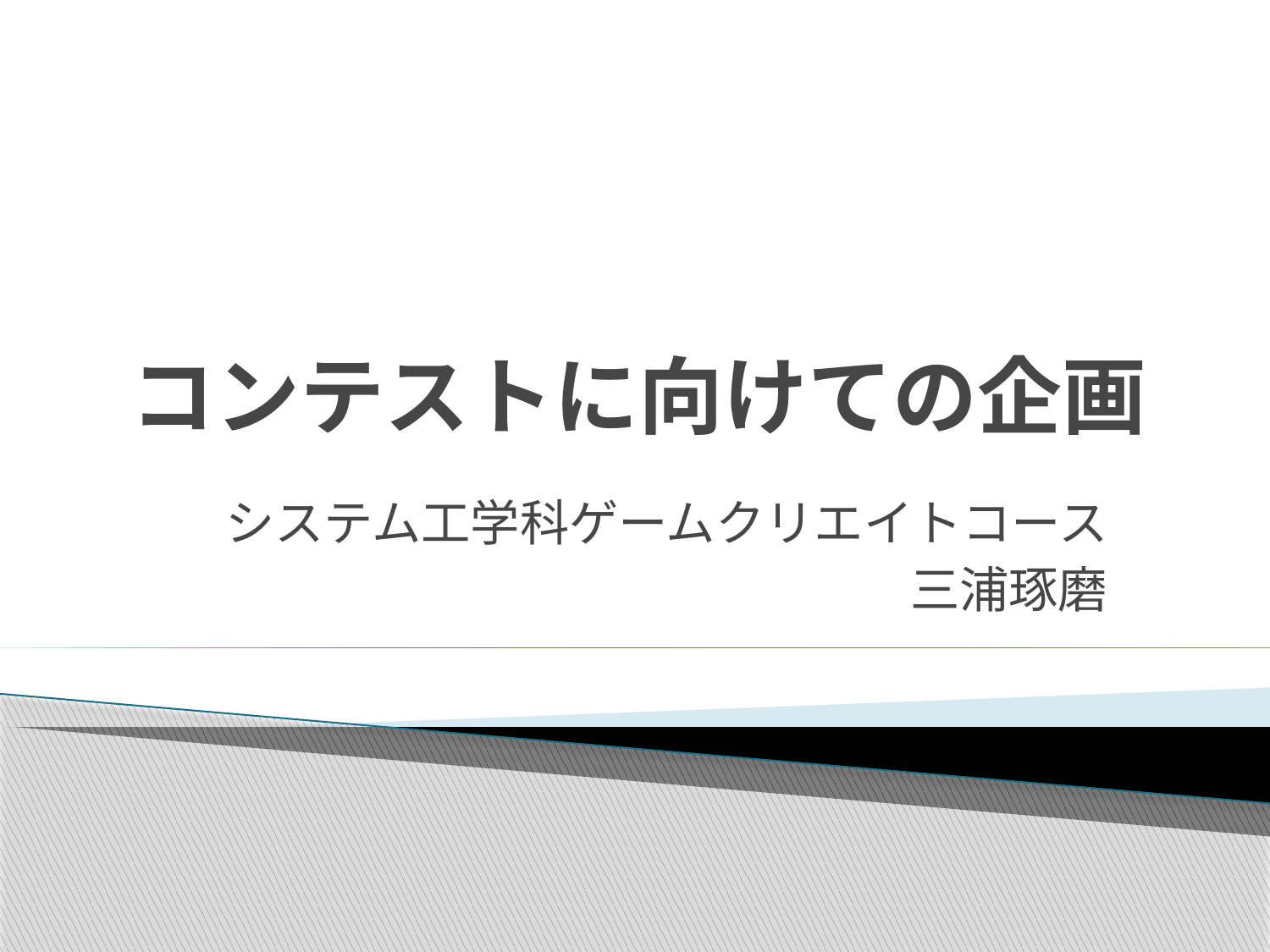

# コンテストに向けての企画
システム工学科ゲームクリエイトコース
三浦琢磨